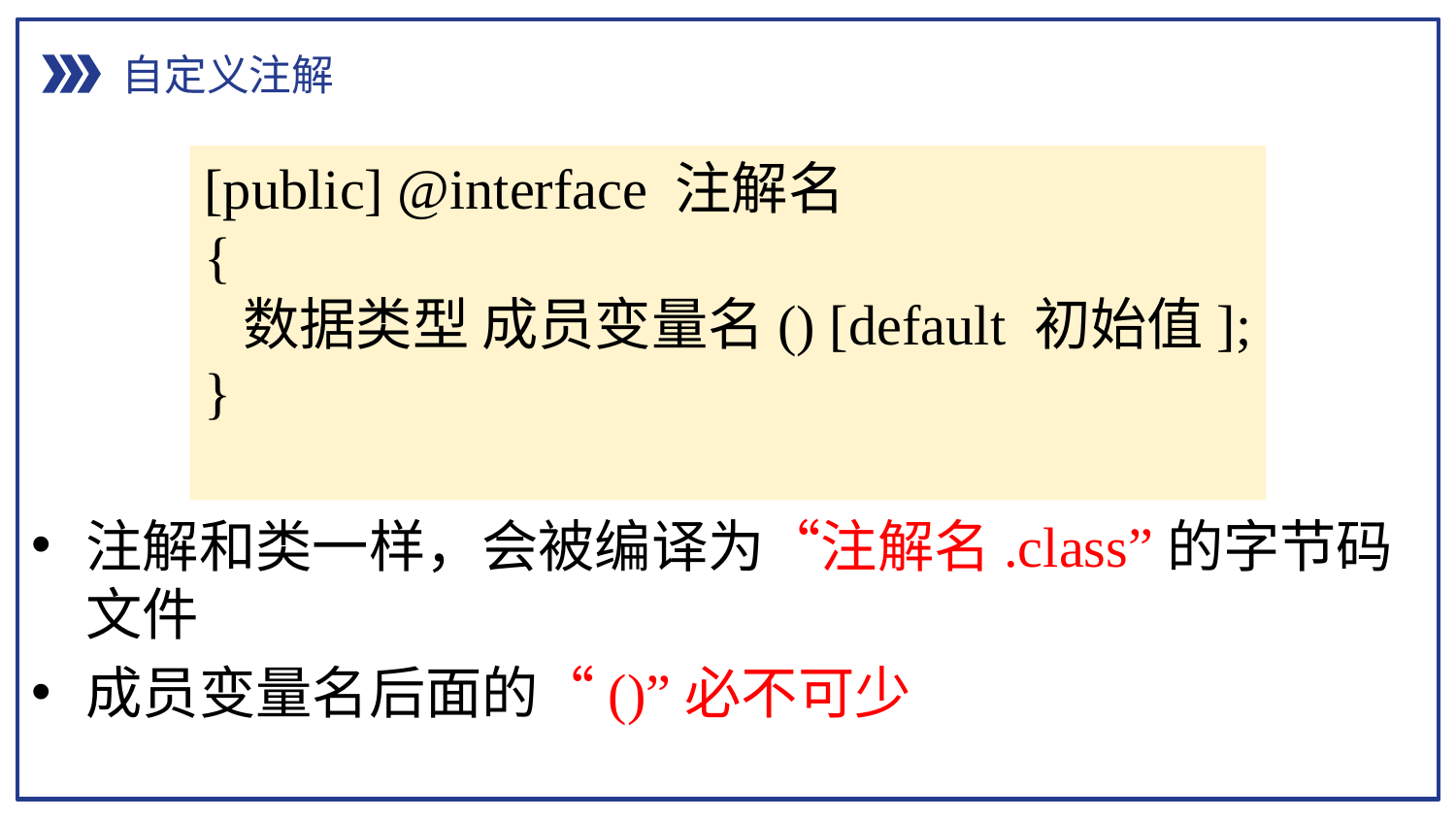

自定义注解

注解和类一样，会被编译为“注解名.class”的字节码文件
成员变量名后面的“()”必不可少
[public] @interface 注解名
{
  数据类型 成员变量名() [default 初始值];
}